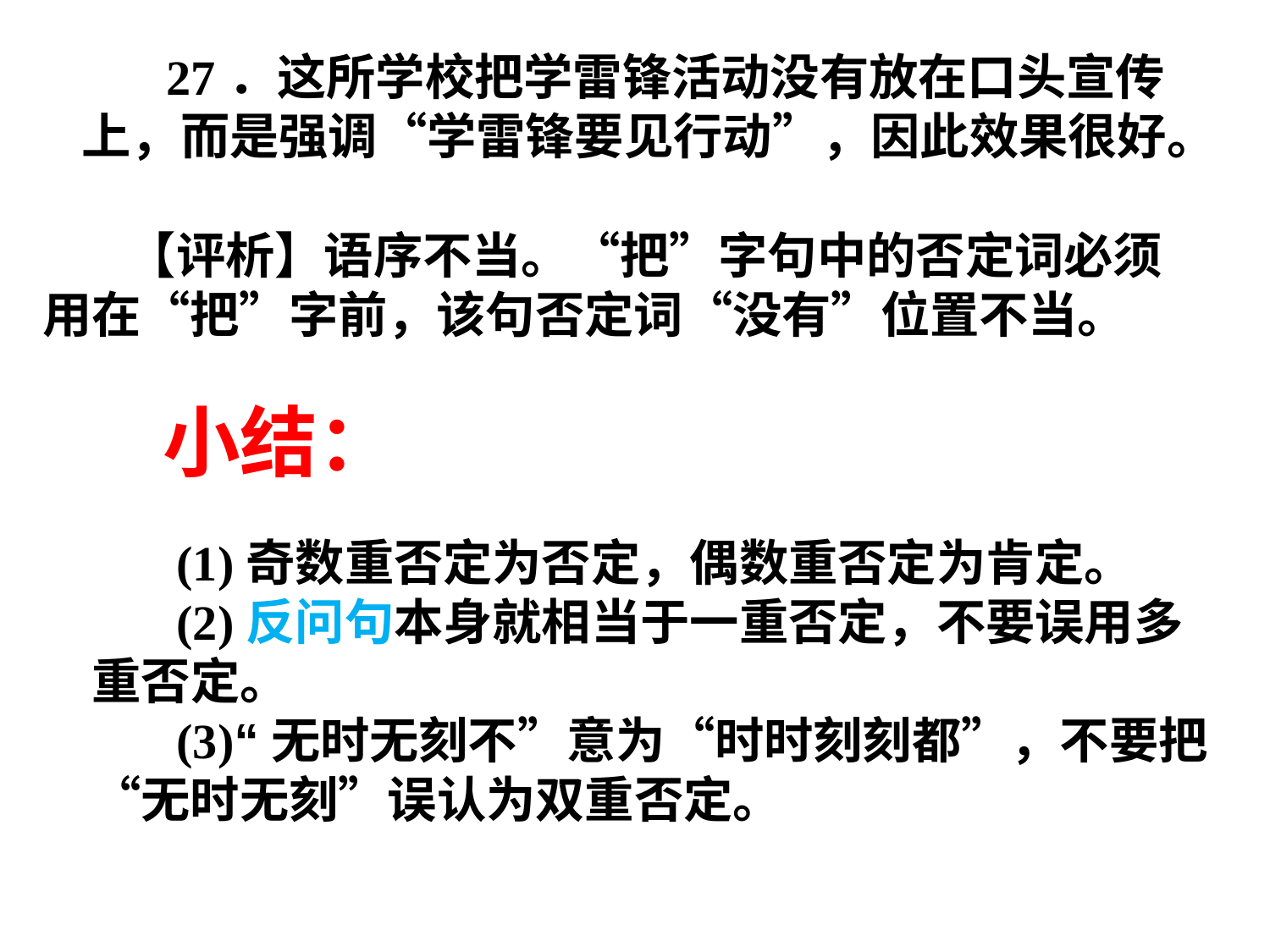

27．这所学校把学雷锋活动没有放在口头宣传上，而是强调“学雷锋要见行动”，因此效果很好。
【评析】语序不当。“把”字句中的否定词必须用在“把”字前，该句否定词“没有”位置不当。
小结：
(1)奇数重否定为否定，偶数重否定为肯定。
(2)反问句本身就相当于一重否定，不要误用多重否定。
(3)“无时无刻不”意为“时时刻刻都”，不要把“无时无刻”误认为双重否定。